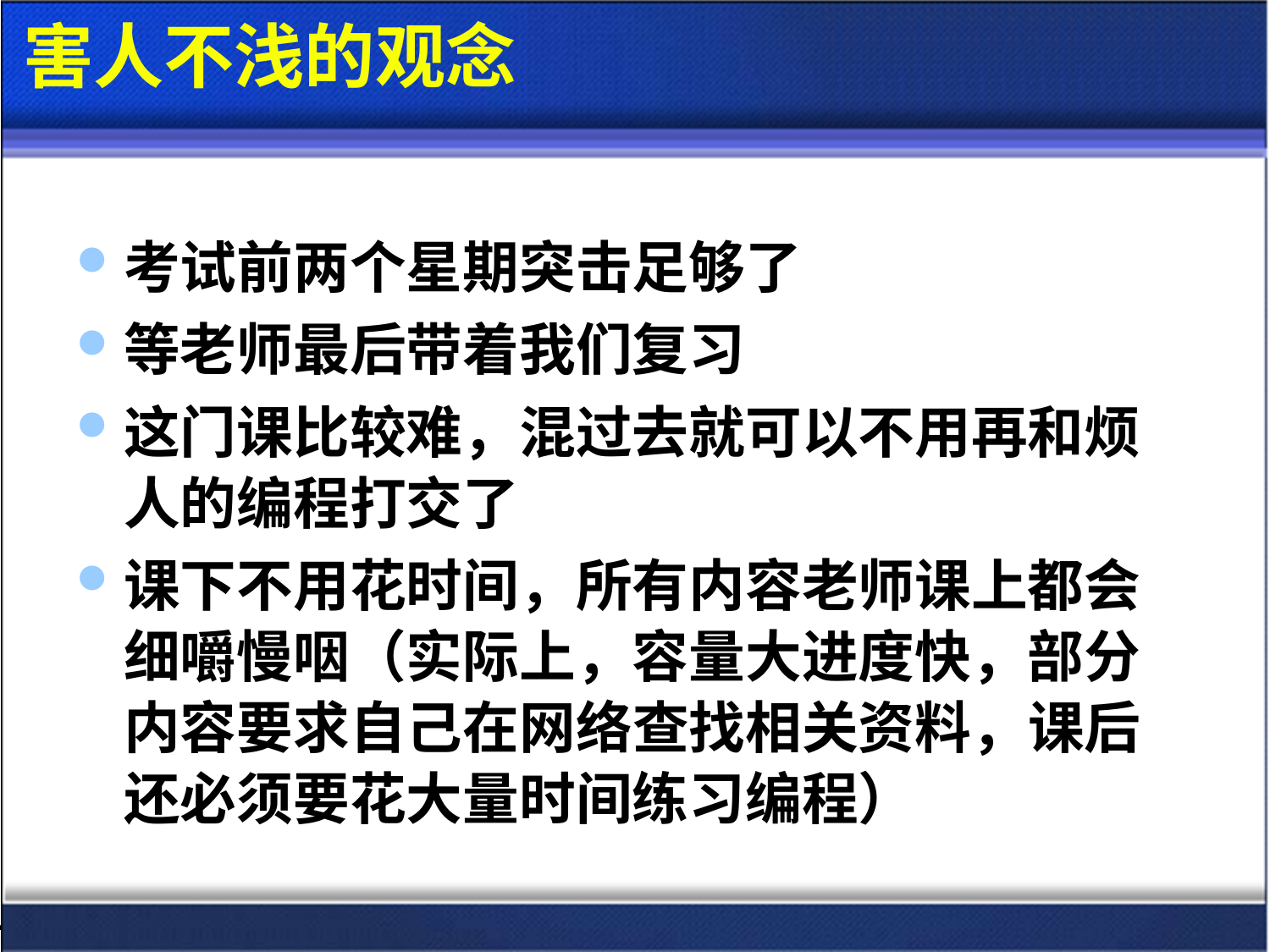

# 害人不浅的观念
考试前两个星期突击足够了
等老师最后带着我们复习
这门课比较难，混过去就可以不用再和烦人的编程打交了
课下不用花时间，所有内容老师课上都会细嚼慢咽（实际上，容量大进度快，部分内容要求自己在网络查找相关资料，课后还必须要花大量时间练习编程）